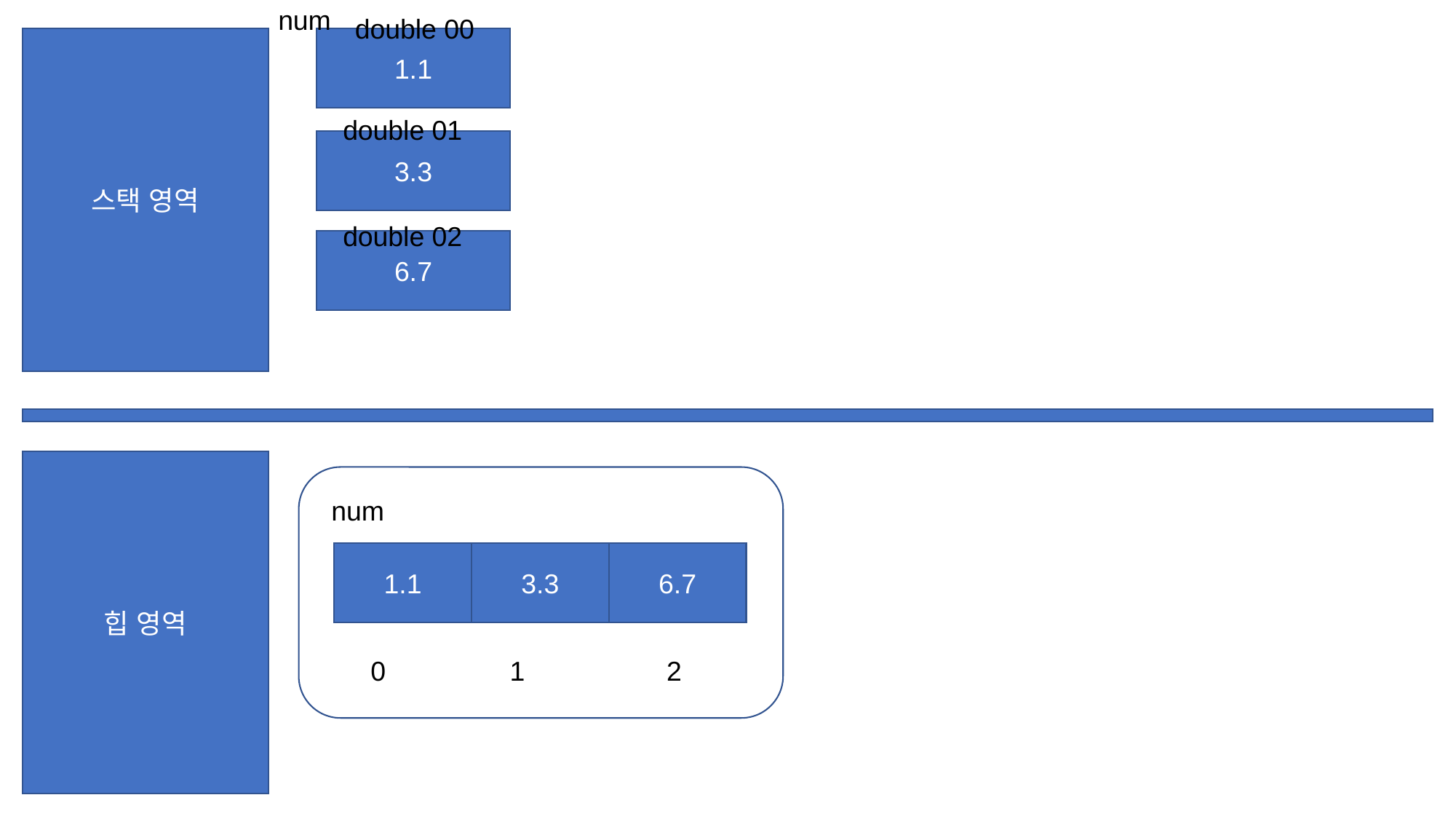

num
double 00
스택 영역
1.1
double 01
3.3
double 02
6.7

힙 영역

num
1.1
3.3
6.7
0
1

2